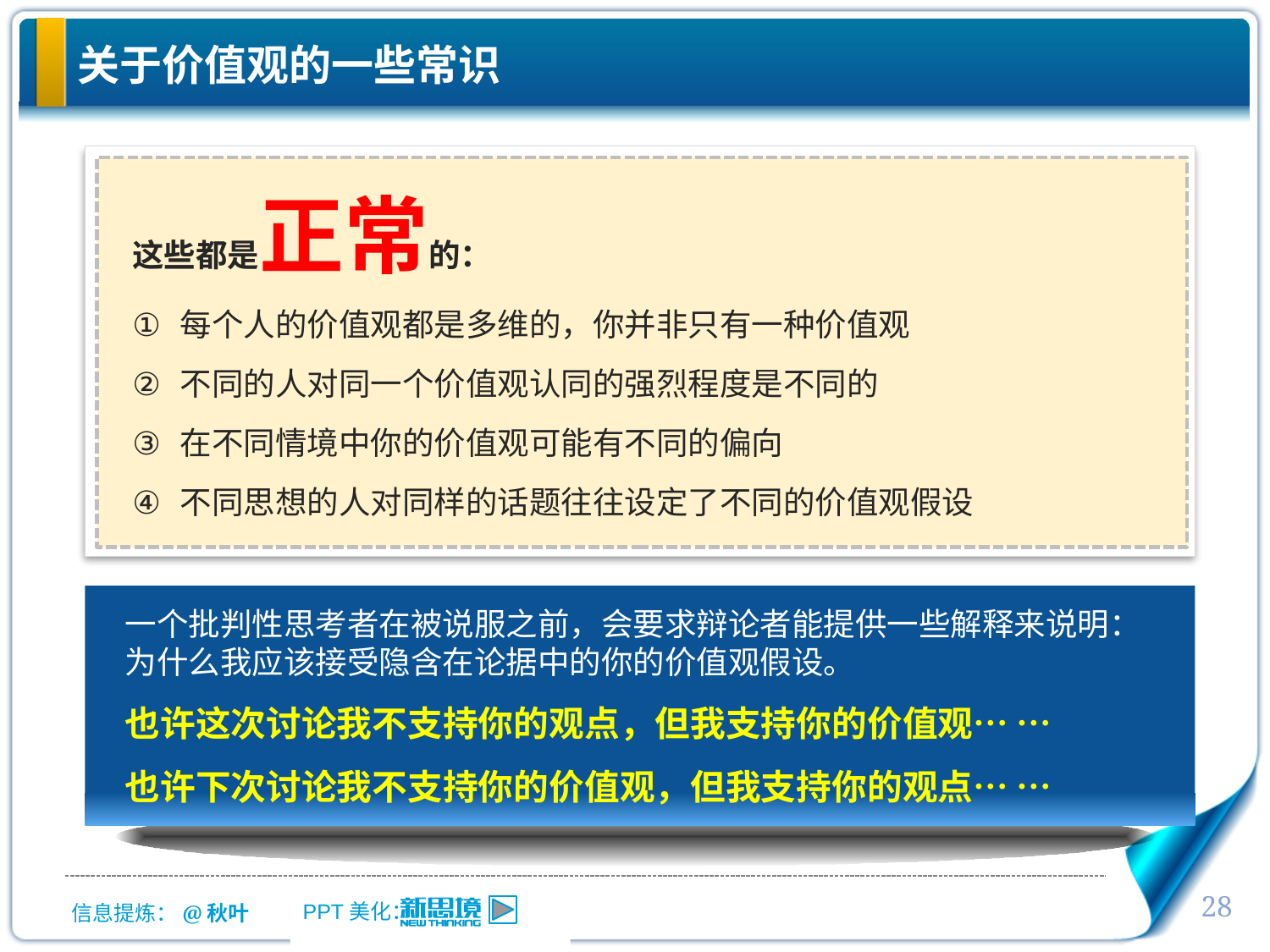

# 关于价值观的一些常识

这些都是正常的：
每个人的价值观都是多维的，你并非只有一种价值观
不同的人对同一个价值观认同的强烈程度是不同的
在不同情境中你的价值观可能有不同的偏向
不同思想的人对同样的话题往往设定了不同的价值观假设
一个批判性思考者在被说服之前，会要求辩论者能提供一些解释来说明：为什么我应该接受隐含在论据中的你的价值观假设。
也许这次讨论我不支持你的观点，但我支持你的价值观… …
也许下次讨论我不支持你的价值观，但我支持你的观点… …

28